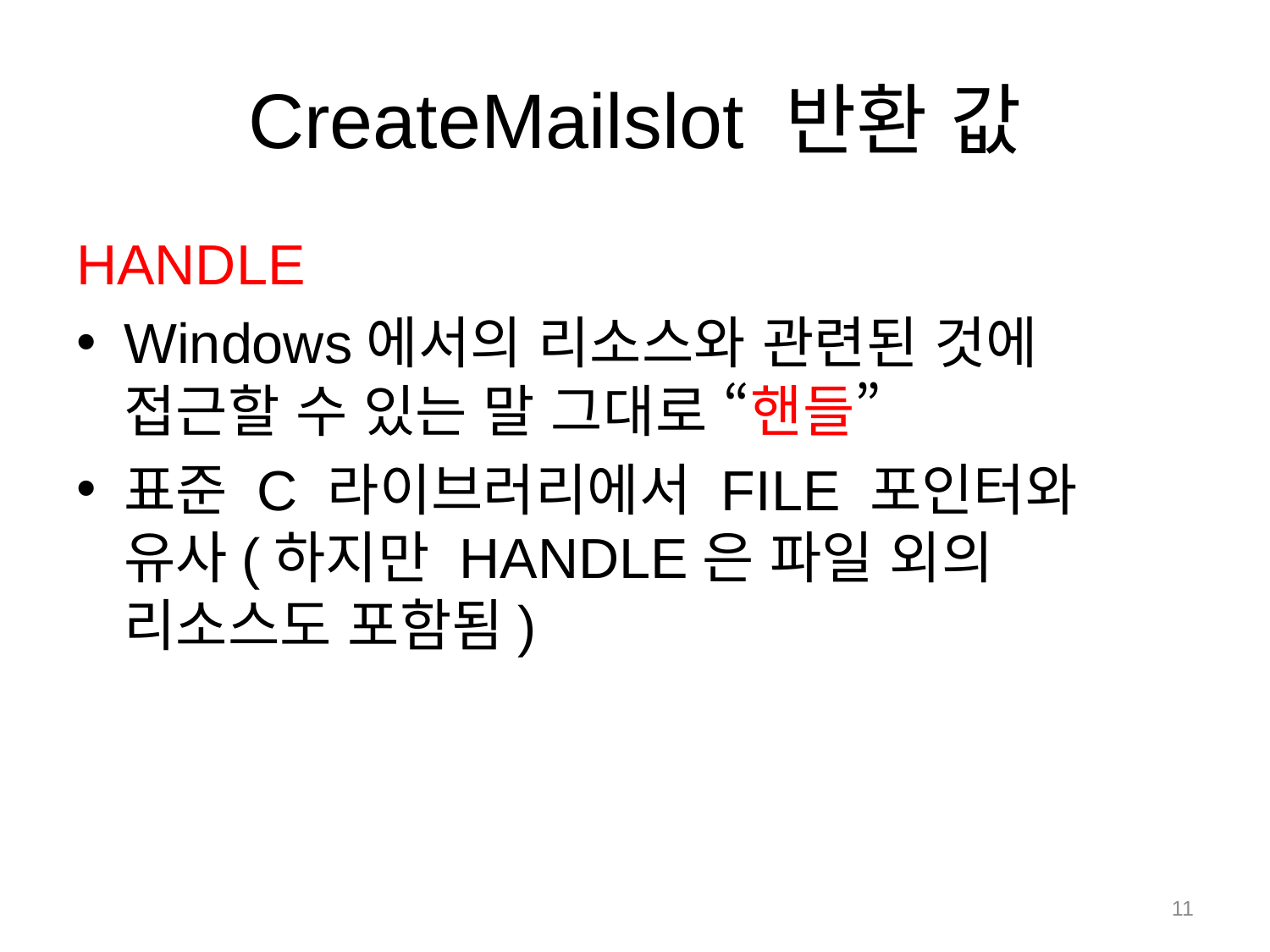

# CreateMailslot 반환 값
HANDLE
Windows에서의 리소스와 관련된 것에 접근할 수 있는 말 그대로 “핸들”
표준 C 라이브러리에서 FILE 포인터와 유사(하지만 HANDLE은 파일 외의 리소스도 포함됨)
11